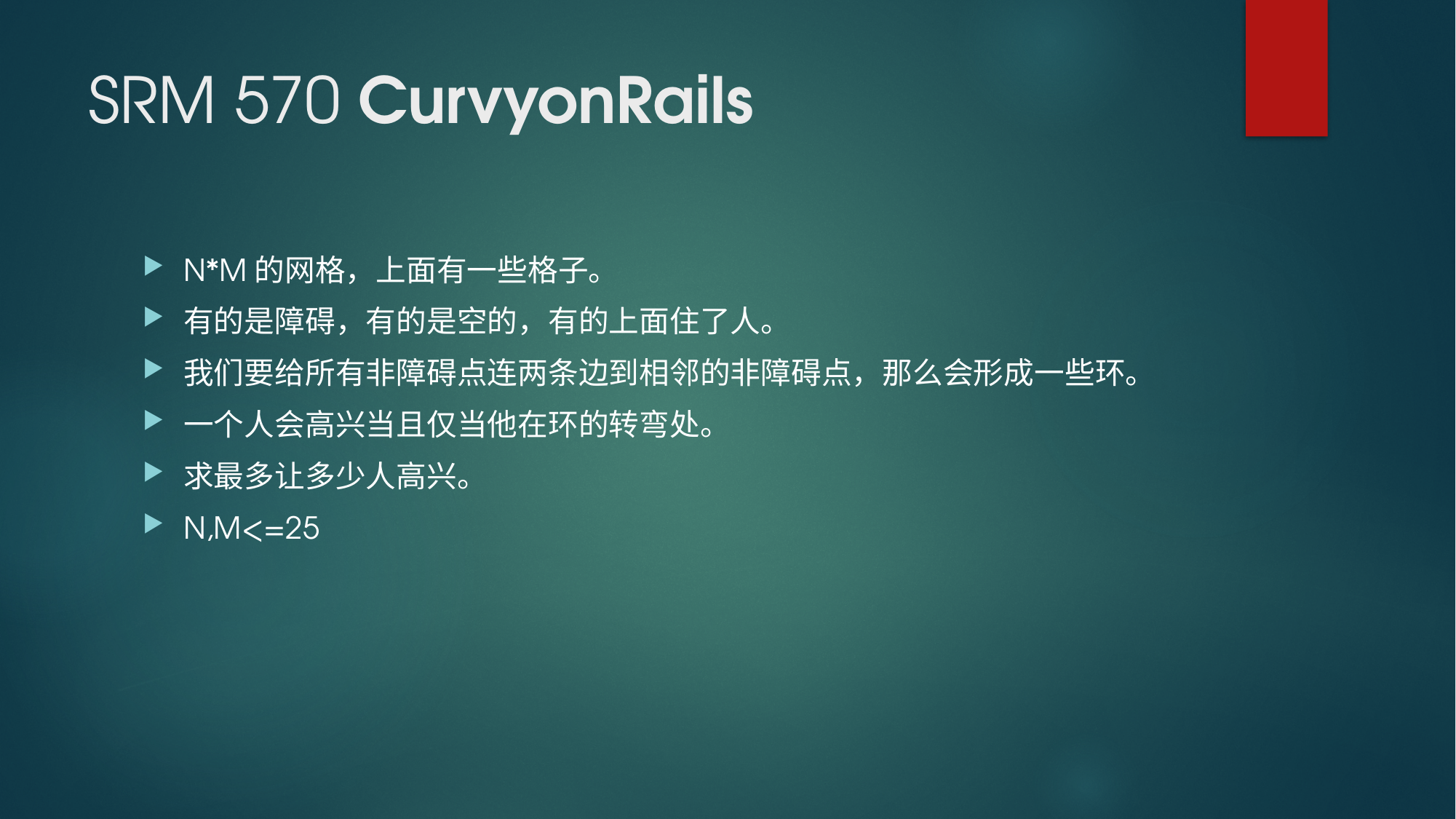

# SRM 570 CurvyonRails
N*M的网格，上面有一些格子。
有的是障碍，有的是空的，有的上面住了人。
我们要给所有非障碍点连两条边到相邻的非障碍点，那么会形成一些环。
一个人会高兴当且仅当他在环的转弯处。
求最多让多少人高兴。
N,M<=25